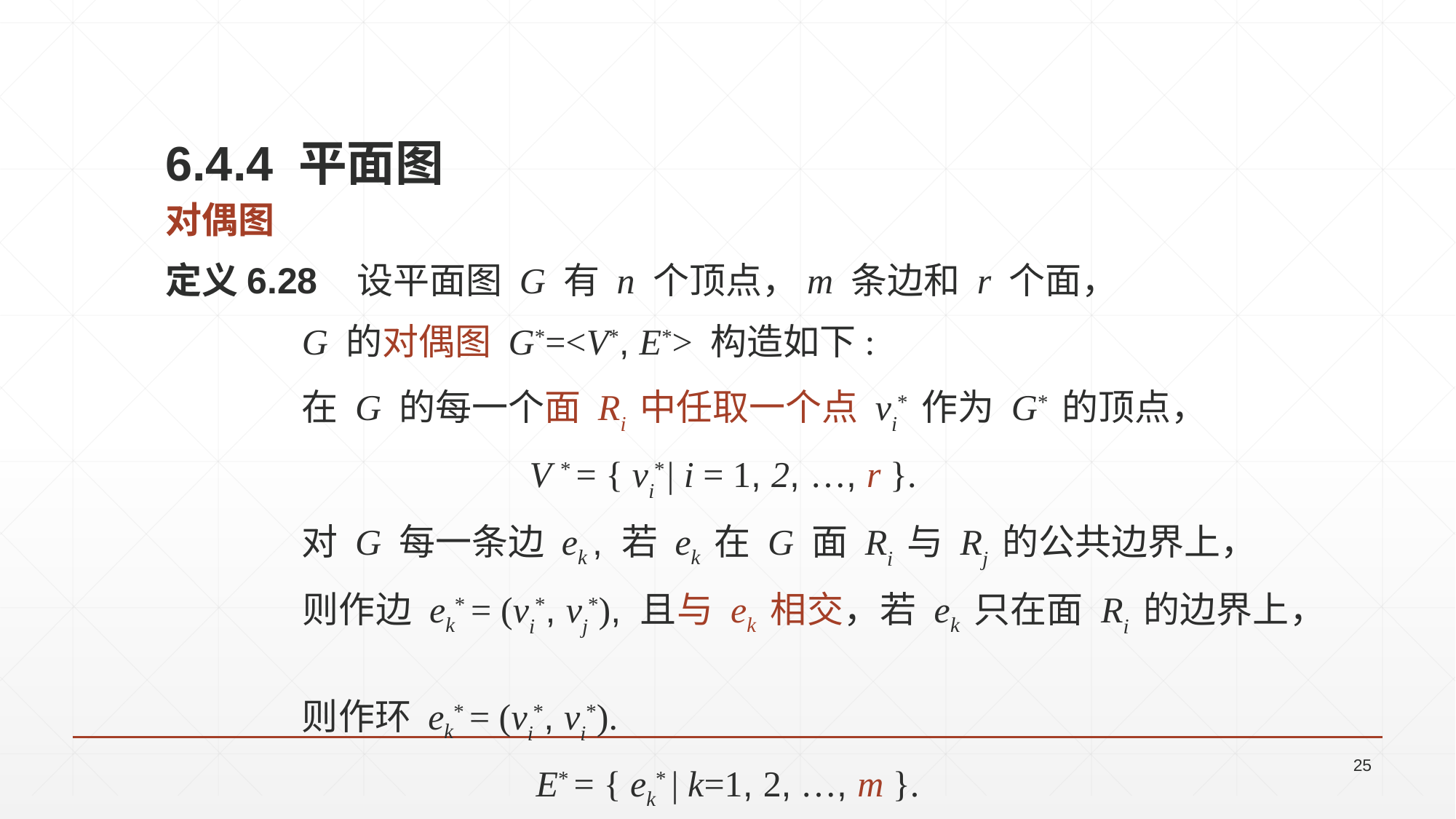

6.4.4 平面图
对偶图
定义6.28   设平面图 G 有 n 个顶点，m 条边和 r 个面，
		G 的对偶图 G*=<V*, E*> 构造如下:
		在 G 的每一个面 Ri 中任取一个点 vi* 作为 G* 的顶点，
V * = { vi*| i = 1, 2, …, r }.
		对 G 每一条边 ek , 若 ek 在 G 面 Ri 与 Rj 的公共边界上，
		则作边 ek* = (vi*, vj*), 且与 ek 相交，若 ek 只在面 Ri 的边界上，
		则作环 ek* = (vi*, vi*).
E* = { ek* | k=1, 2, …, m }.
25